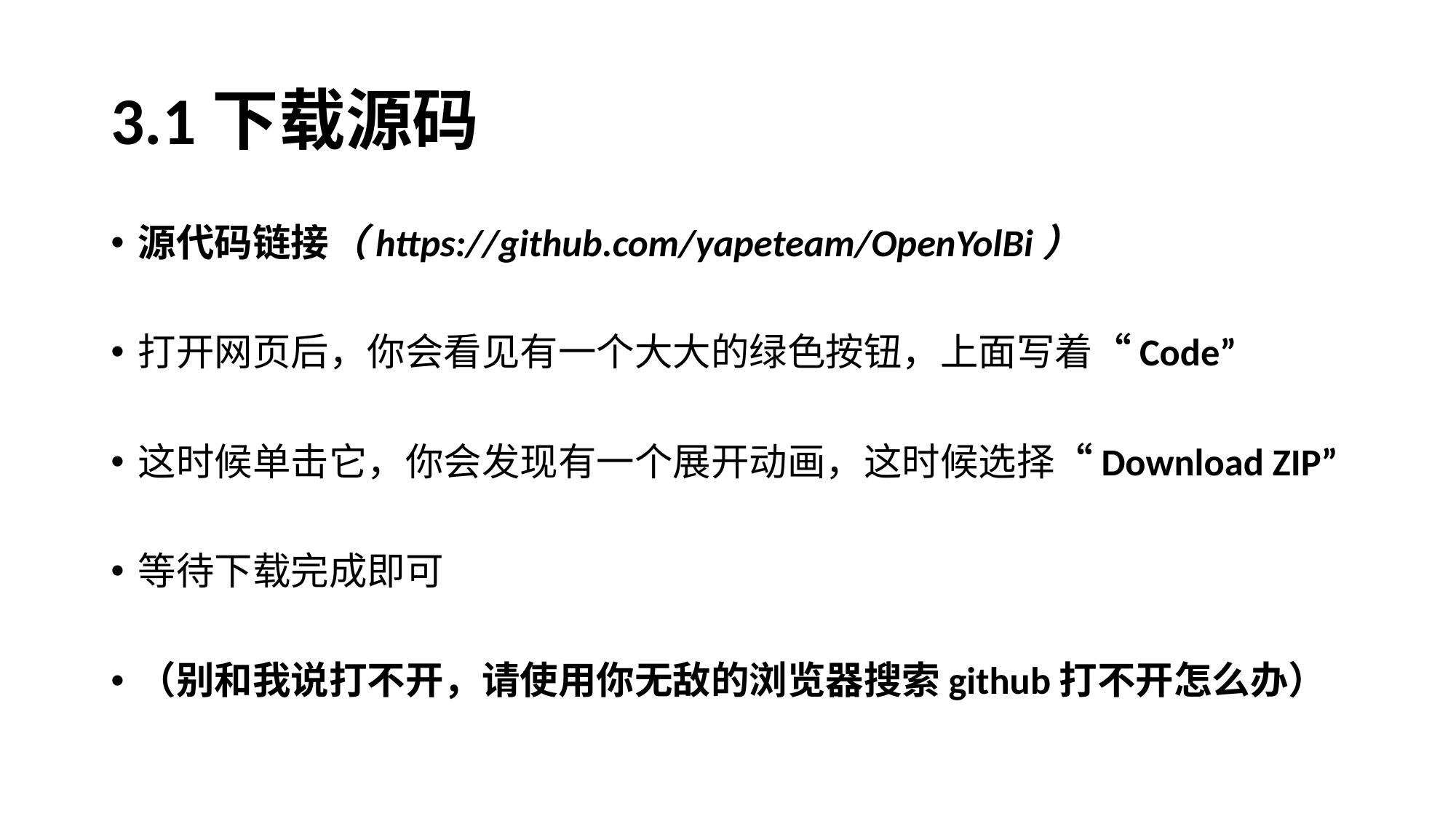

# 3.1下载源码
源代码链接（https://github.com/yapeteam/OpenYolBi）

打开网页后，你会看见有一个大大的绿色按钮，上面写着“Code”

这时候单击它，你会发现有一个展开动画，这时候选择“Download ZIP”

等待下载完成即可

（别和我说打不开，请使用你无敌的浏览器搜索github打不开怎么办）